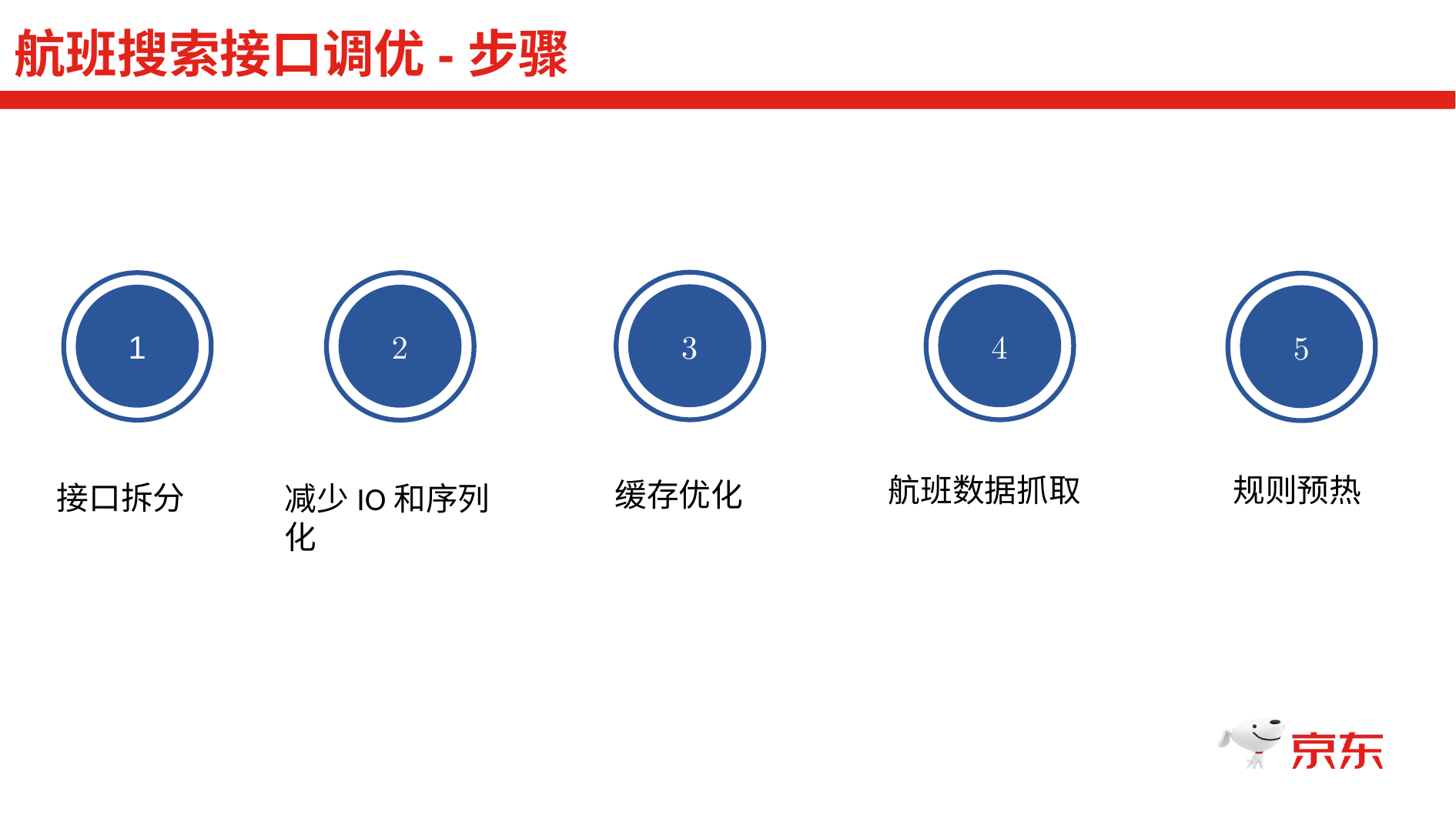

航班搜索接口调优-步骤

3

4

1

2

5
航班数据抓取
规则预热
缓存优化
接口拆分
减少IO和序列化